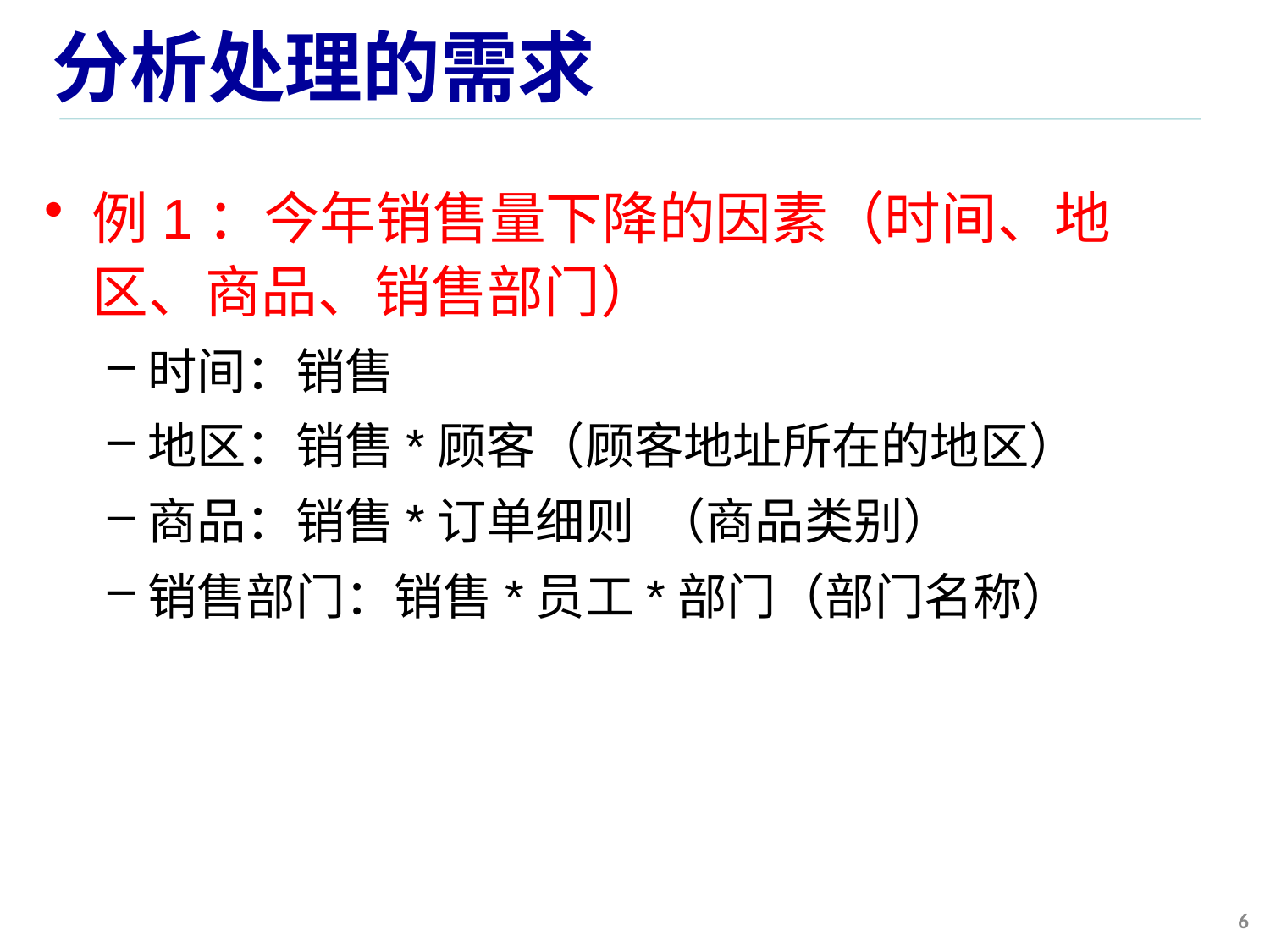

# 分析处理的需求
例1：今年销售量下降的因素（时间、地区、商品、销售部门）
时间：销售
地区：销售*顾客（顾客地址所在的地区）
商品：销售*订单细则  （商品类别）
销售部门：销售*员工*部门（部门名称）
6